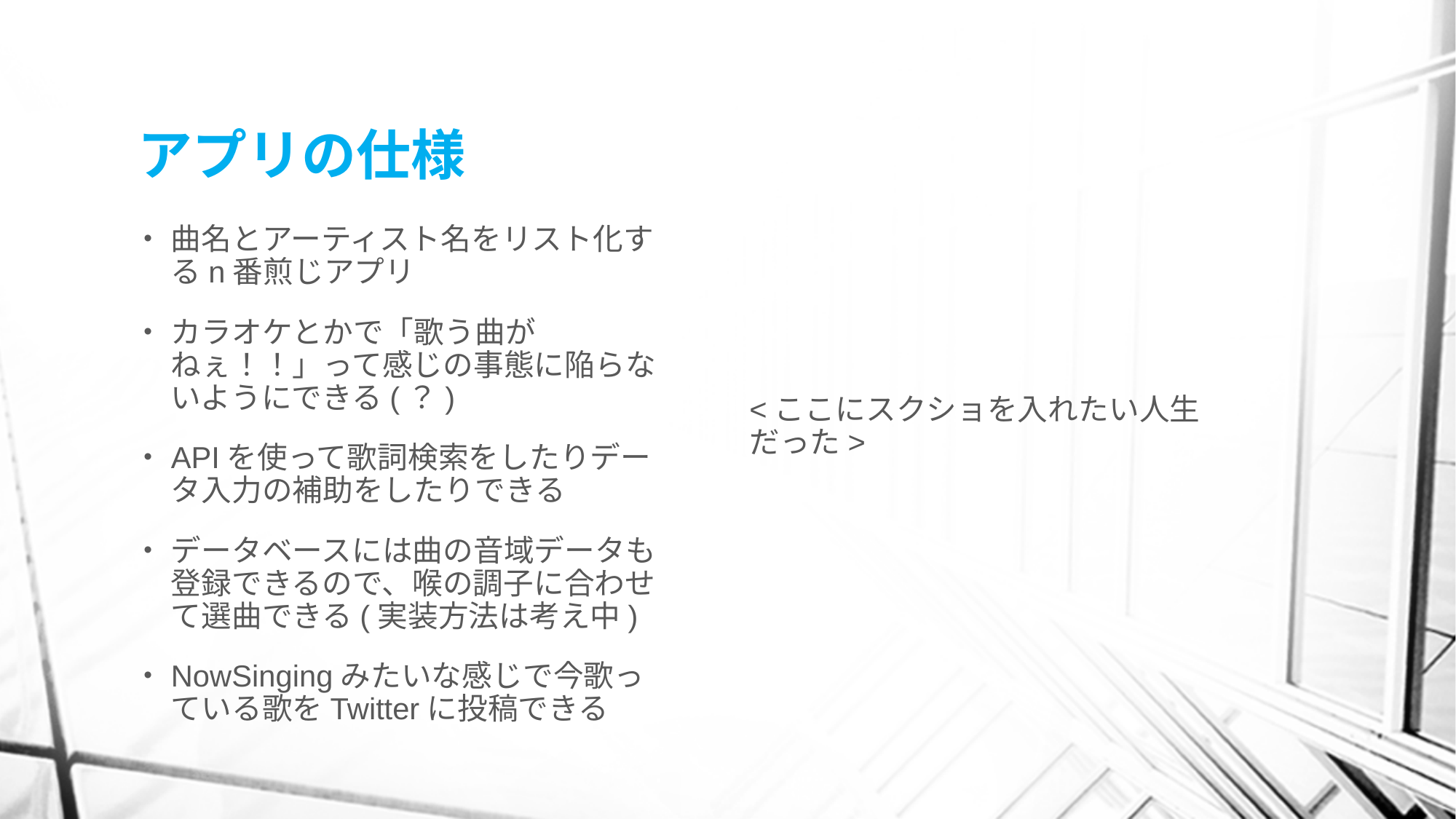

# アプリの仕様
曲名とアーティスト名をリスト化するn番煎じアプリ
カラオケとかで「歌う曲がねぇ！！」って感じの事態に陥らないようにできる(？)
APIを使って歌詞検索をしたりデータ入力の補助をしたりできる
データベースには曲の音域データも登録できるので、喉の調子に合わせて選曲できる(実装方法は考え中)
NowSingingみたいな感じで今歌っている歌をTwitterに投稿できる
<ここにスクショを入れたい人生だった>